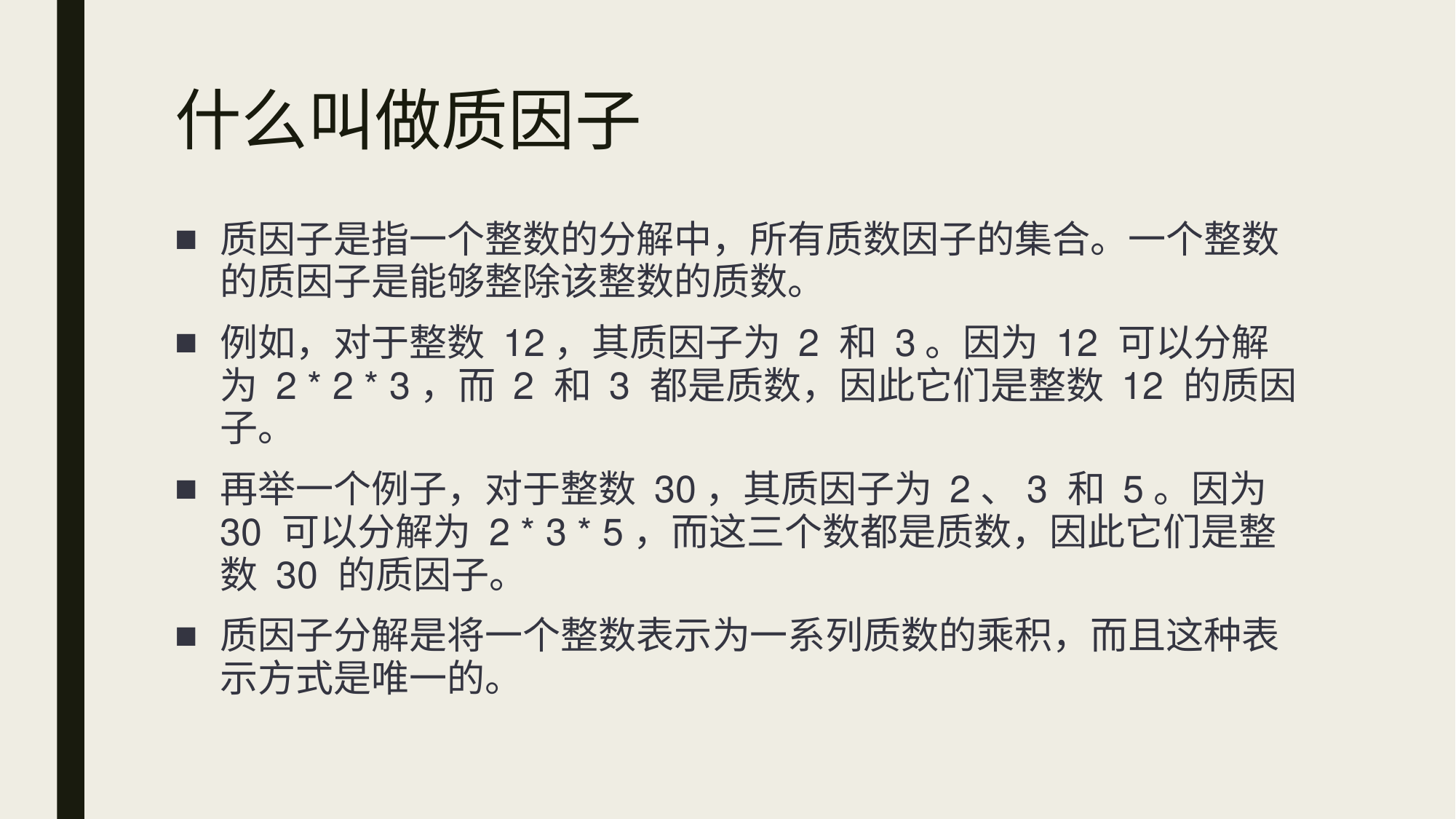

# 什么叫做质因子
质因子是指一个整数的分解中，所有质数因子的集合。一个整数的质因子是能够整除该整数的质数。
例如，对于整数 12，其质因子为 2 和 3。因为 12 可以分解为 2 * 2 * 3，而 2 和 3 都是质数，因此它们是整数 12 的质因子。
再举一个例子，对于整数 30，其质因子为 2、3 和 5。因为 30 可以分解为 2 * 3 * 5，而这三个数都是质数，因此它们是整数 30 的质因子。
质因子分解是将一个整数表示为一系列质数的乘积，而且这种表示方式是唯一的。